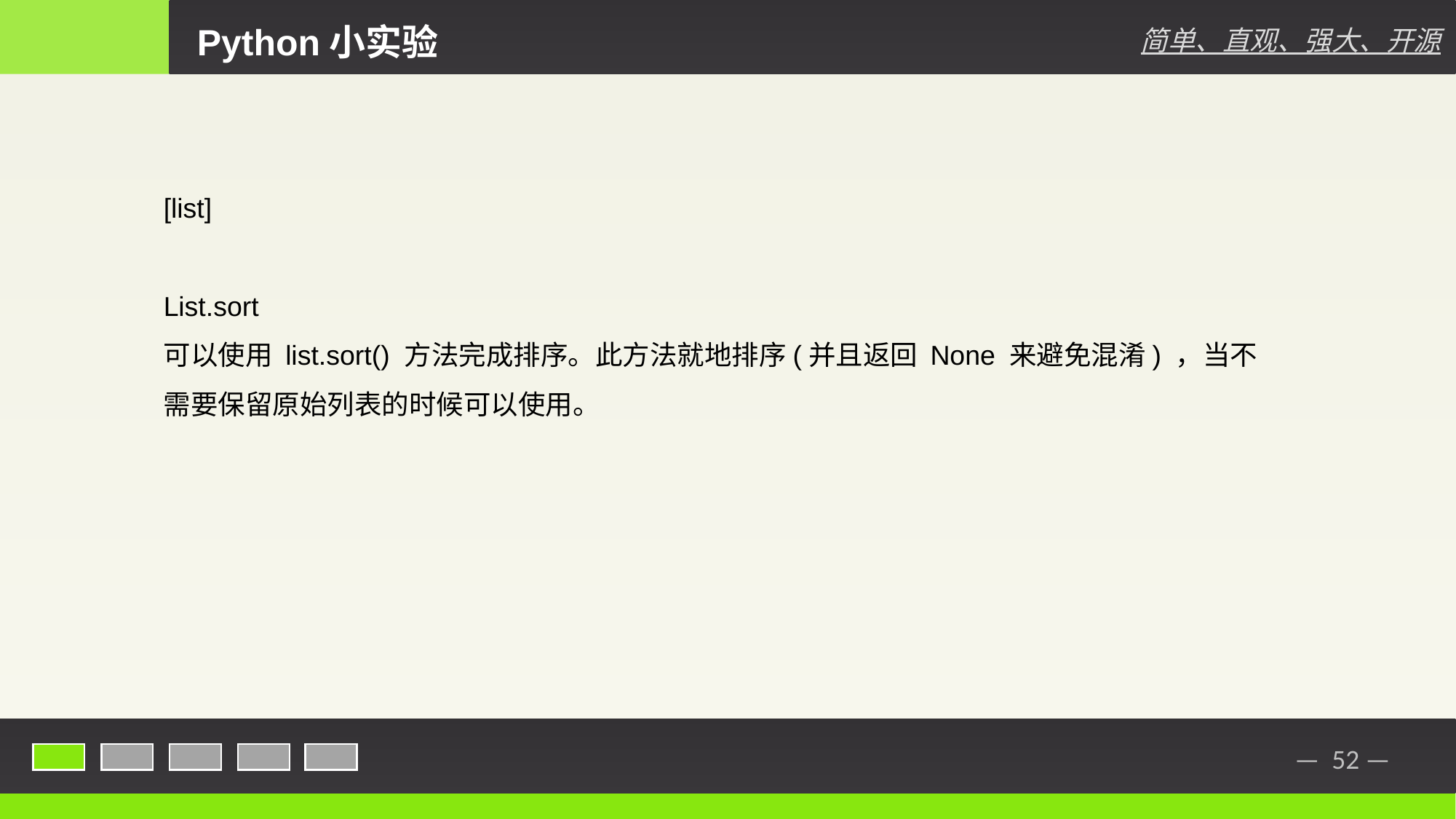

Python小实验
简单、直观、强大、开源
[list]

List.sort
可以使用 list.sort() 方法完成排序。此方法就地排序(并且返回 None 来避免混淆) ，当不需要保留原始列表的时候可以使用。